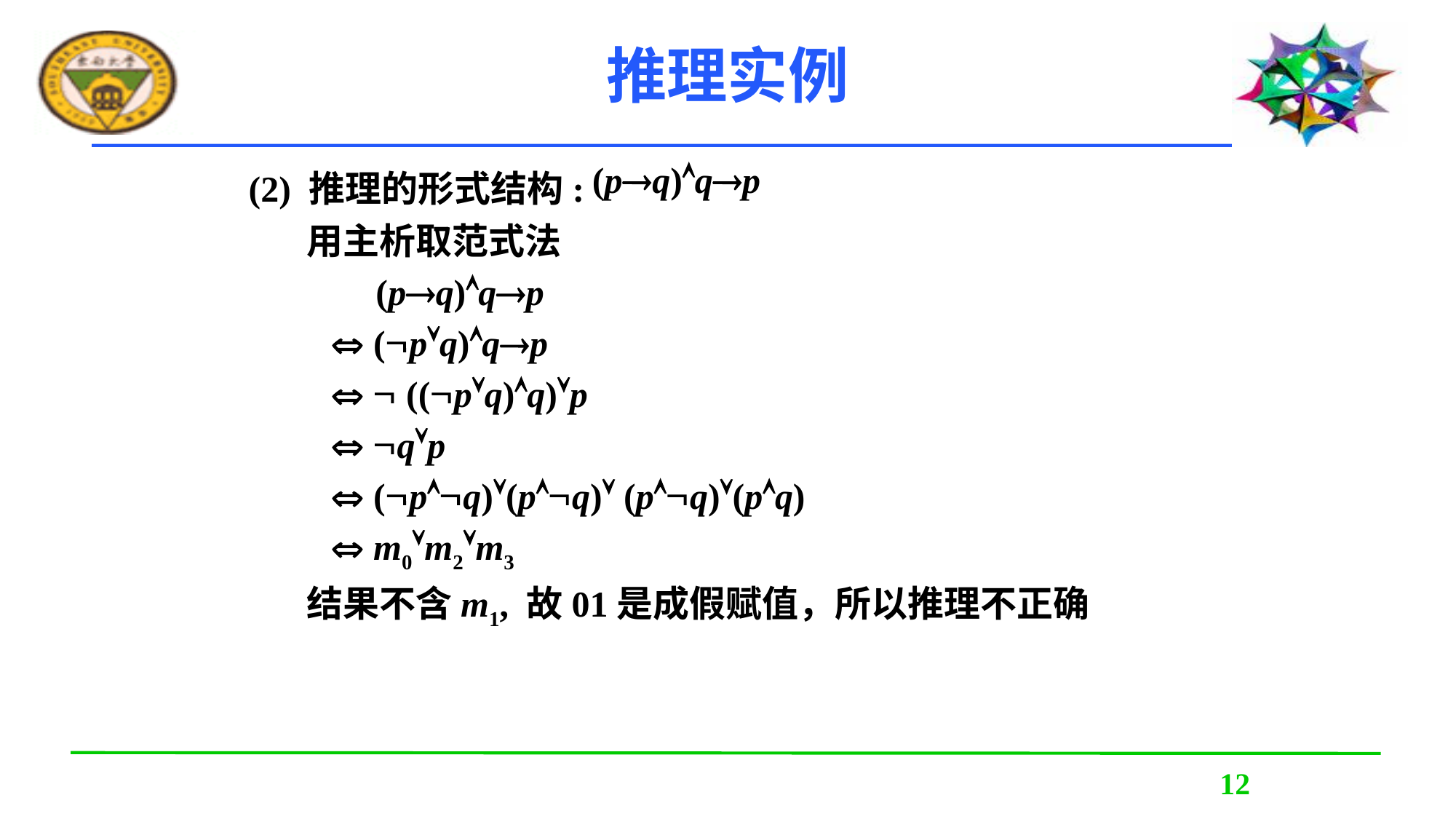

# 推理实例
(p→q)∧q→p
(2) 推理的形式结构:
      用主析取范式法
              (p→q)∧q→p
         ⇔ (¬p∨q)∧q→p
         ⇔ ¬ ((¬p∨q)∧q)∨p
         ⇔ ¬q∨p
         ⇔ (¬p∧¬q)∨(p∧¬q)∨ (p∧¬q)∨(p∧q)
         ⇔ m0∨m2∨m3
      结果不含m1, 故01是成假赋值，所以推理不正确